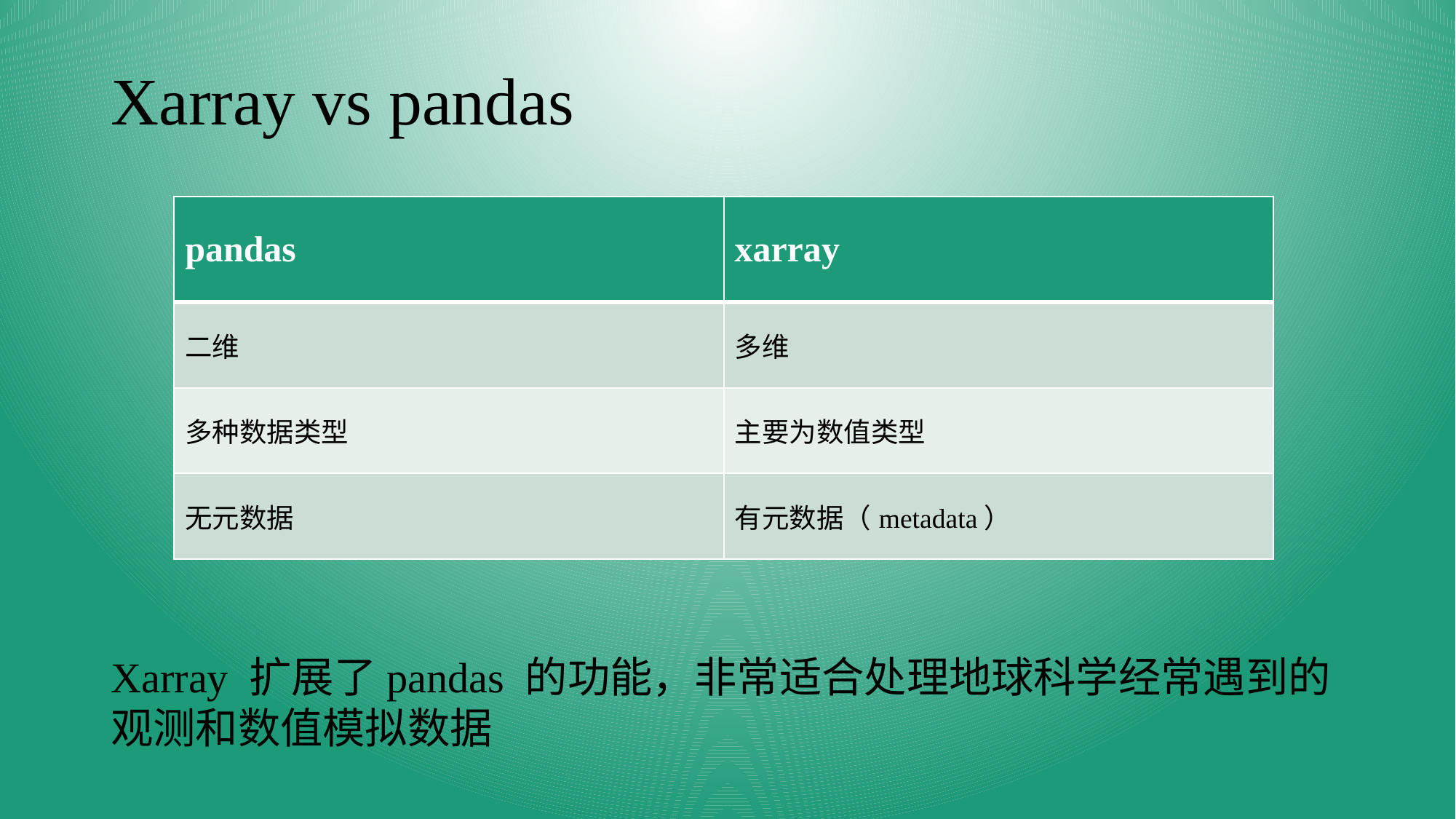

# Xarray vs pandas
| pandas | xarray |
| --- | --- |
| 二维 | 多维 |
| 多种数据类型 | 主要为数值类型 |
| 无元数据 | 有元数据（metadata） |
Xarray 扩展了pandas 的功能，非常适合处理地球科学经常遇到的观测和数值模拟数据